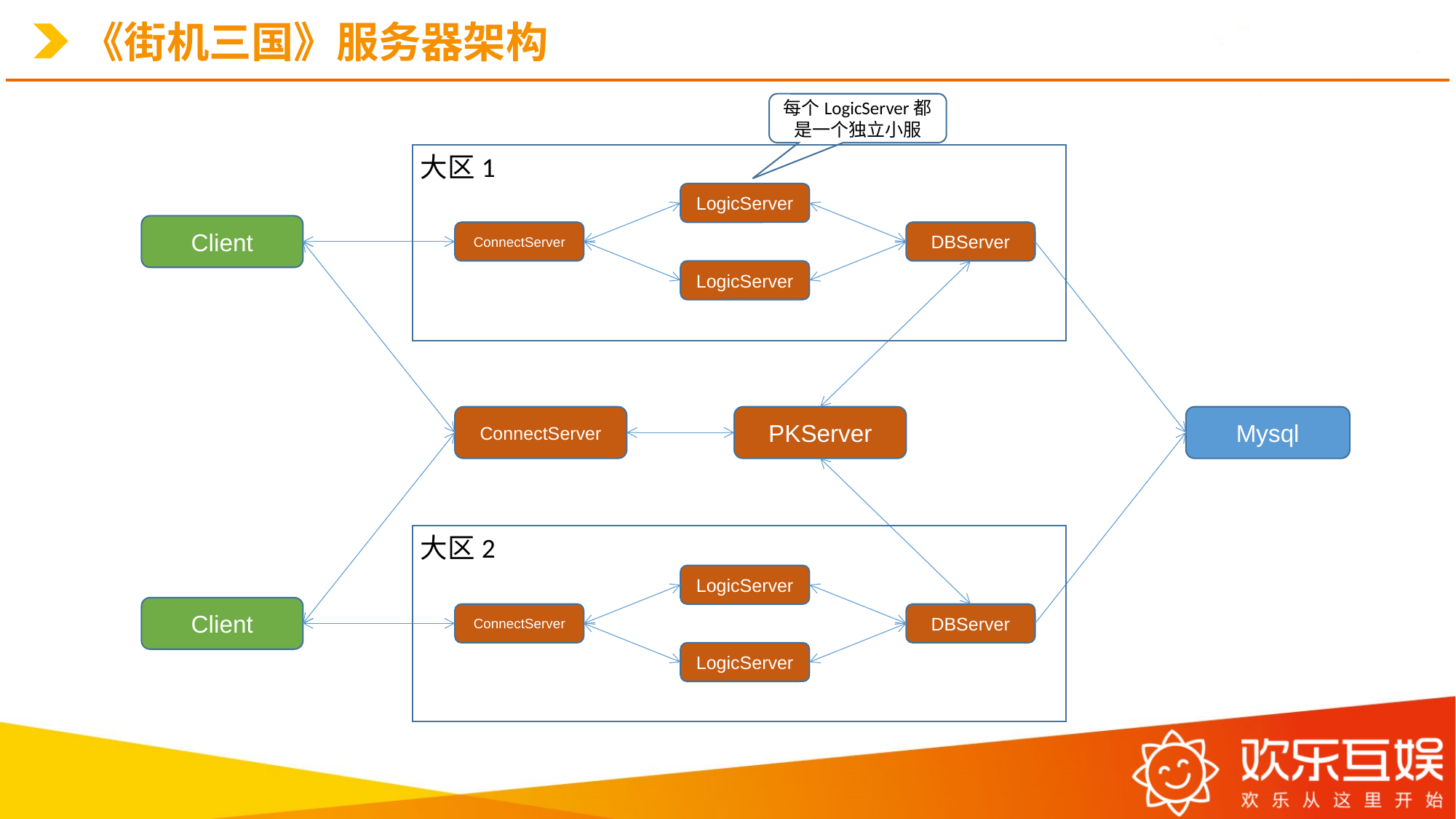

# 《街机三国》服务器架构
每个LogicServer都是一个独立小服

大区1
LogicServer
Client
ConnectServer
DBServer
LogicServer
ConnectServer
PKServer
Mysql

大区2
LogicServer
Client
ConnectServer
DBServer
LogicServer